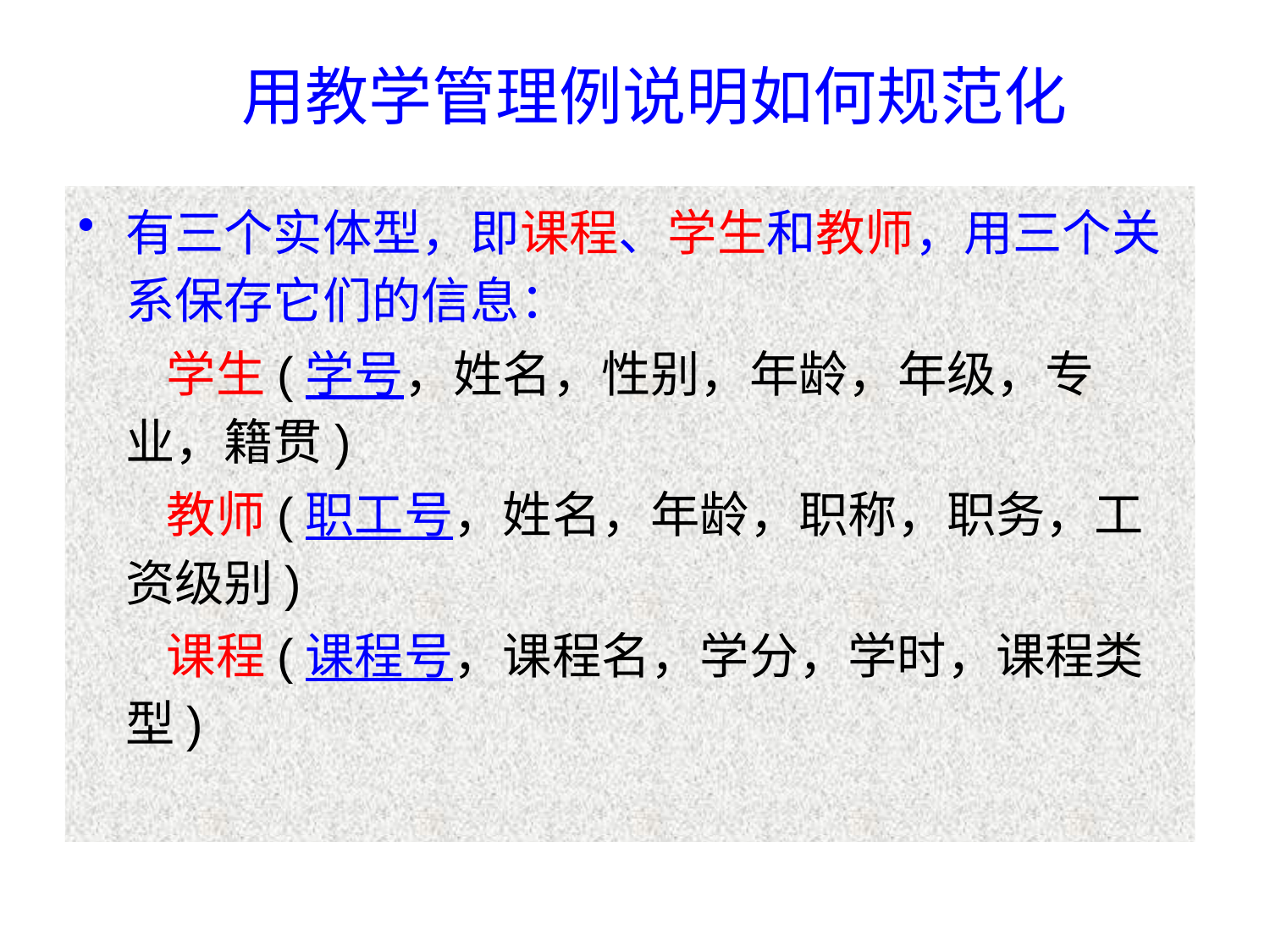

用教学管理例说明如何规范化
有三个实体型，即课程、学生和教师，用三个关系保存它们的信息：
       学生(学号，姓名，性别，年龄，年级，专业，籍贯)
       教师(职工号，姓名，年龄，职称，职务，工资级别)
       课程(课程号，课程名，学分，学时，课程类型)